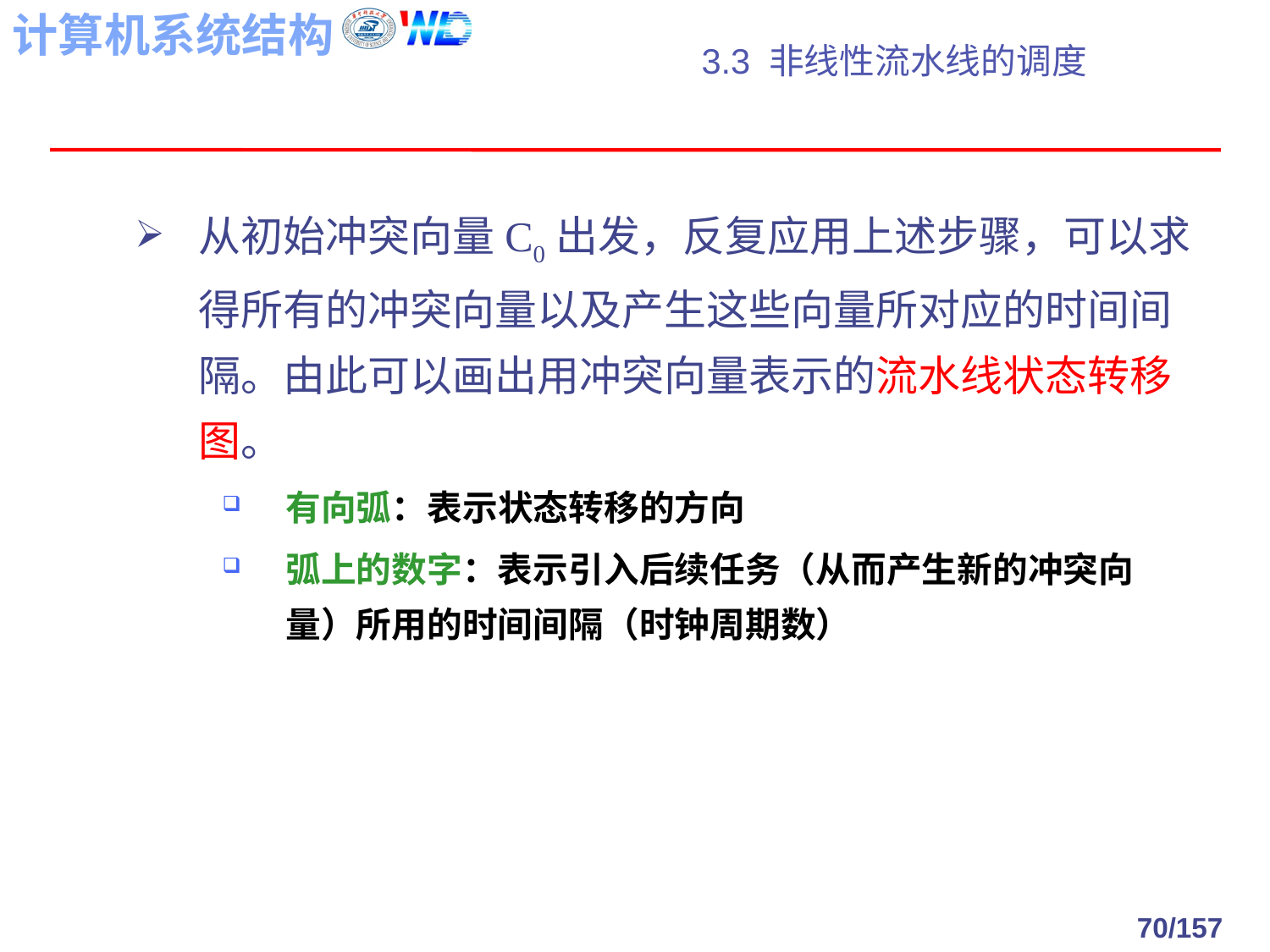

# 3.3 非线性流水线的调度
从初始冲突向量C0出发，反复应用上述步骤，可以求得所有的冲突向量以及产生这些向量所对应的时间间隔。由此可以画出用冲突向量表示的流水线状态转移图。
有向弧：表示状态转移的方向
弧上的数字：表示引入后续任务（从而产生新的冲突向量）所用的时间间隔（时钟周期数）